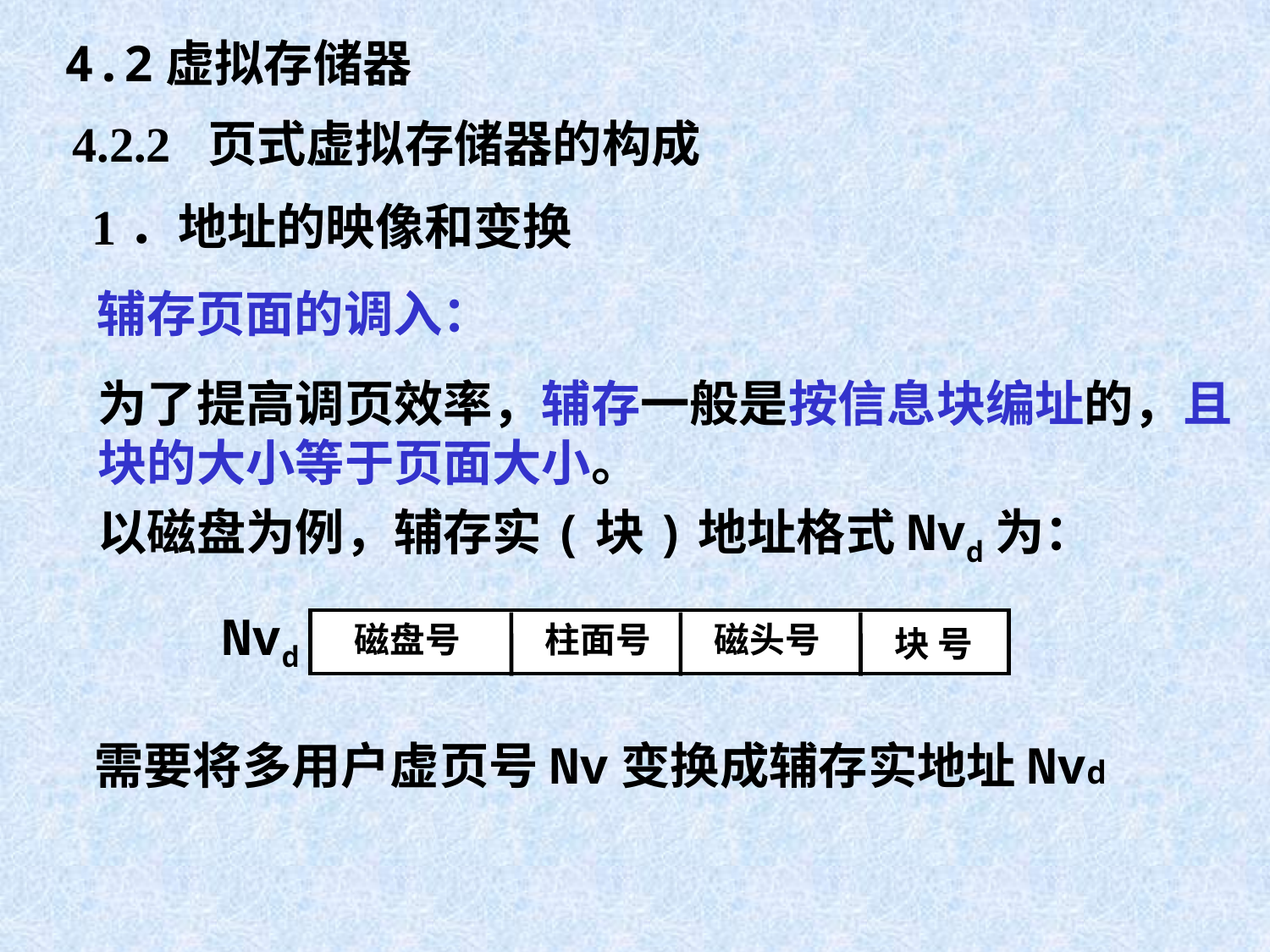

4.2虚拟存储器
4.2.2  页式虚拟存储器的构成
1．地址的映像和变换
辅存页面的调入：
为了提高调页效率，辅存一般是按信息块编址的，且块的大小等于页面大小。
以磁盘为例，辅存实(块)地址格式Nvd为：
Nvd

磁盘号
柱面号
磁头号

块 号
需要将多用户虚页号Nv变换成辅存实地址Nvd